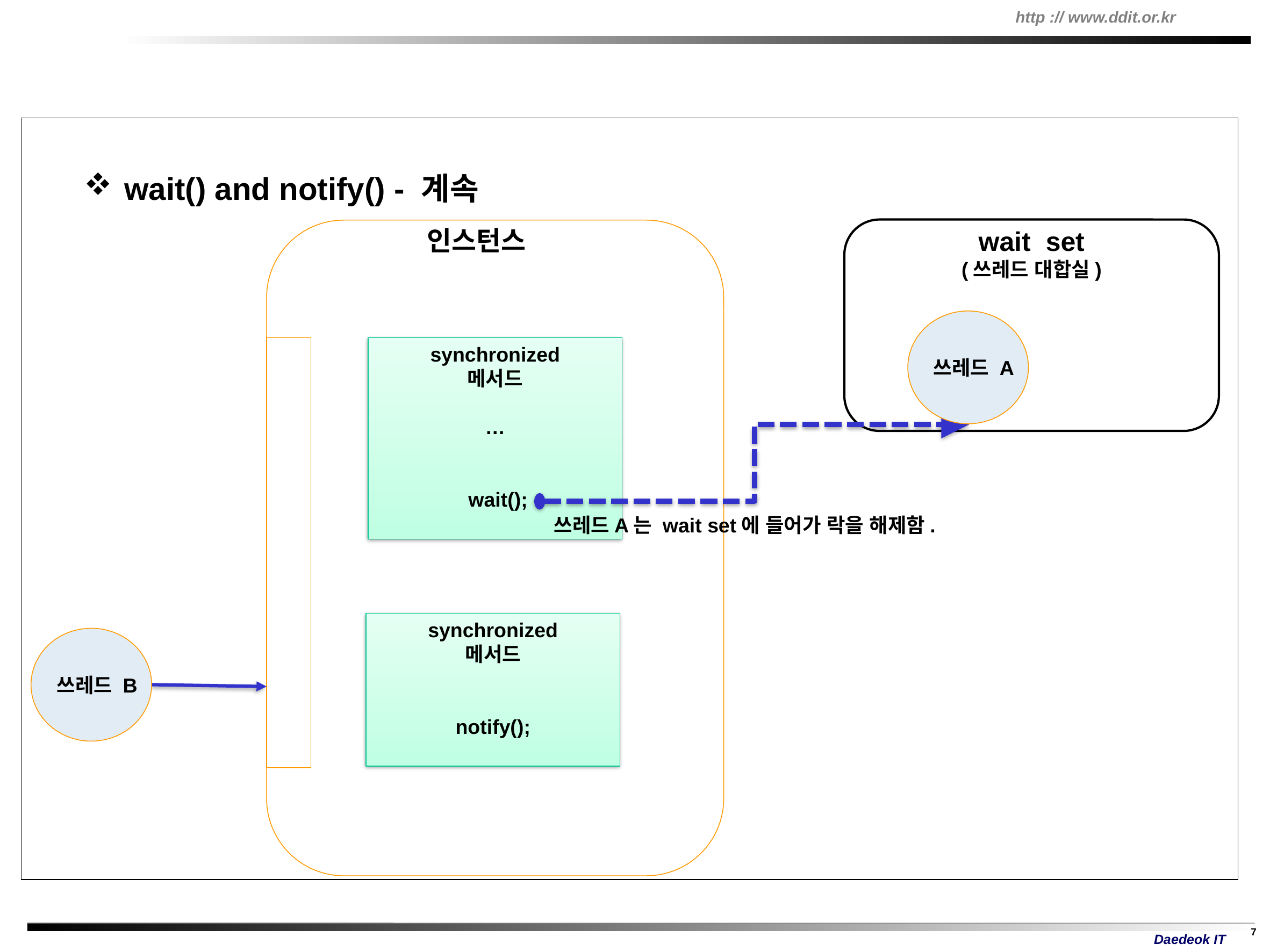

wait() and notify() - 계속
인스턴스
wait  set
(쓰레드 대합실)

쓰레드 A

synchronized
메서드

…

 wait();

쓰레드A는 wait set에 들어가 락을 해제함.
synchronized
메서드

notify();

쓰레드 B